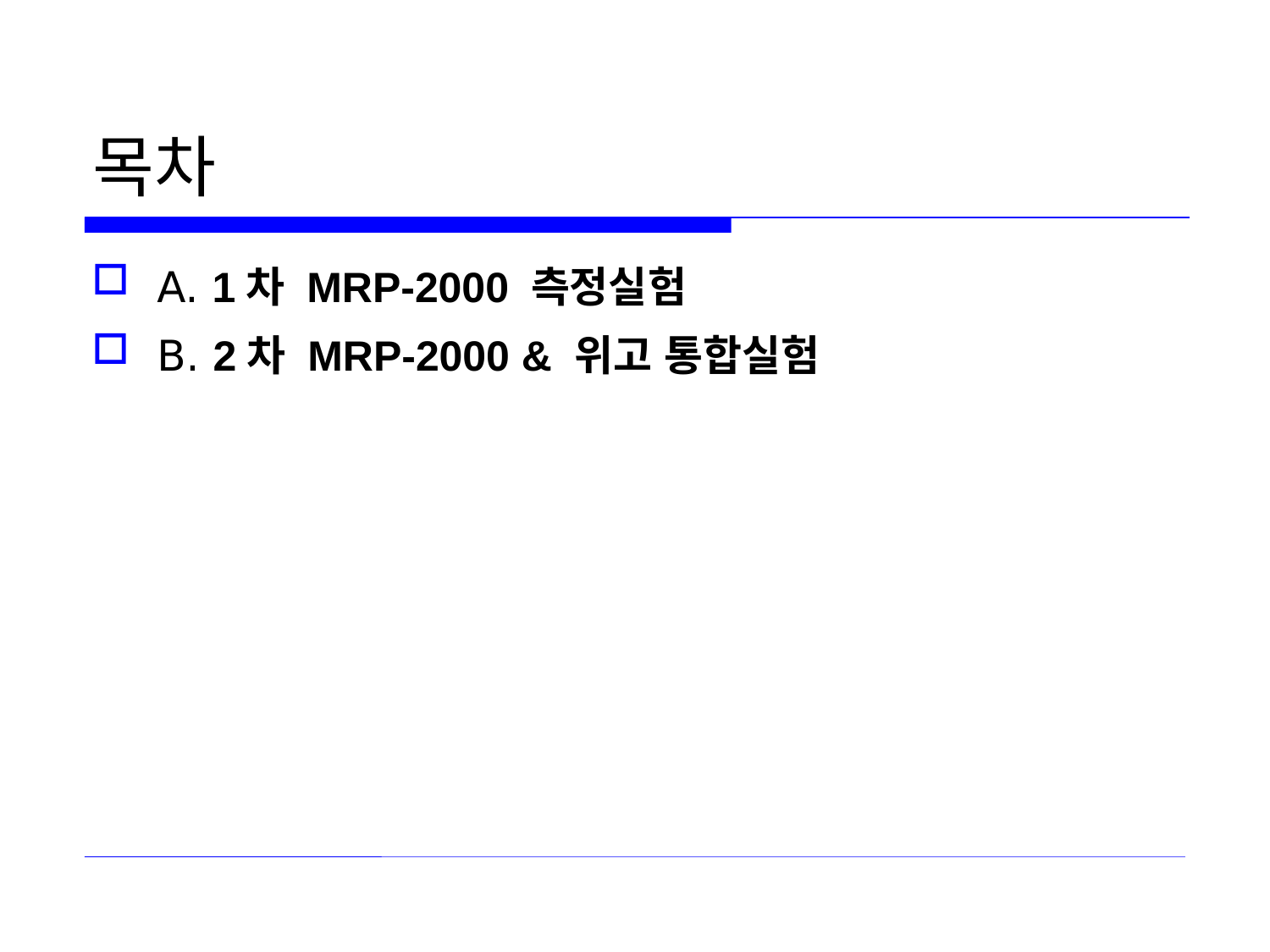

# 목차
A. 1차 MRP-2000 측정실험
B. 2차 MRP-2000 & 위고 통합실험